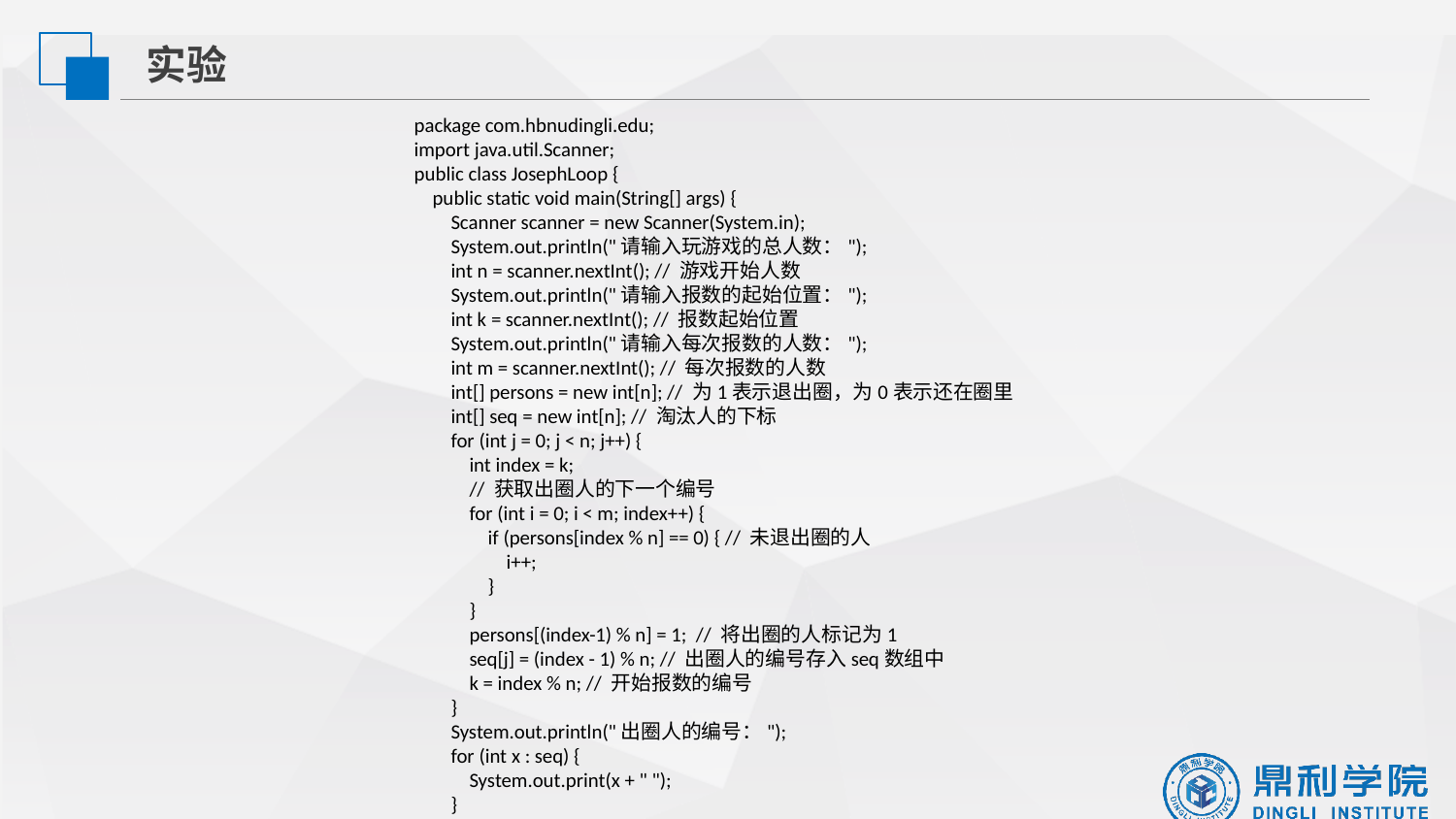

实验
package com.hbnudingli.edu;
import java.util.Scanner;
public class JosephLoop {
    public static void main(String[] args) {
        Scanner scanner = new Scanner(System.in);
        System.out.println("请输入玩游戏的总人数：");
        int n = scanner.nextInt(); // 游戏开始人数
        System.out.println("请输入报数的起始位置：");
        int k = scanner.nextInt(); // 报数起始位置
        System.out.println("请输入每次报数的人数：");
        int m = scanner.nextInt(); // 每次报数的人数
        int[] persons = new int[n]; // 为1表示退出圈，为0表示还在圈里
        int[] seq = new int[n]; // 淘汰人的下标
        for (int j = 0; j < n; j++) {
            int index = k;
            // 获取出圈人的下一个编号
            for (int i = 0; i < m; index++) {
                if (persons[index % n] == 0) { // 未退出圈的人
                    i++;
                }
            }
            persons[(index-1) % n] = 1;  // 将出圈的人标记为1
            seq[j] = (index - 1) % n; // 出圈人的编号存入seq数组中
            k = index % n; // 开始报数的编号
        }
        System.out.println("出圈人的编号：");
        for (int x : seq) {
            System.out.print(x + " ");
        }
    }
}